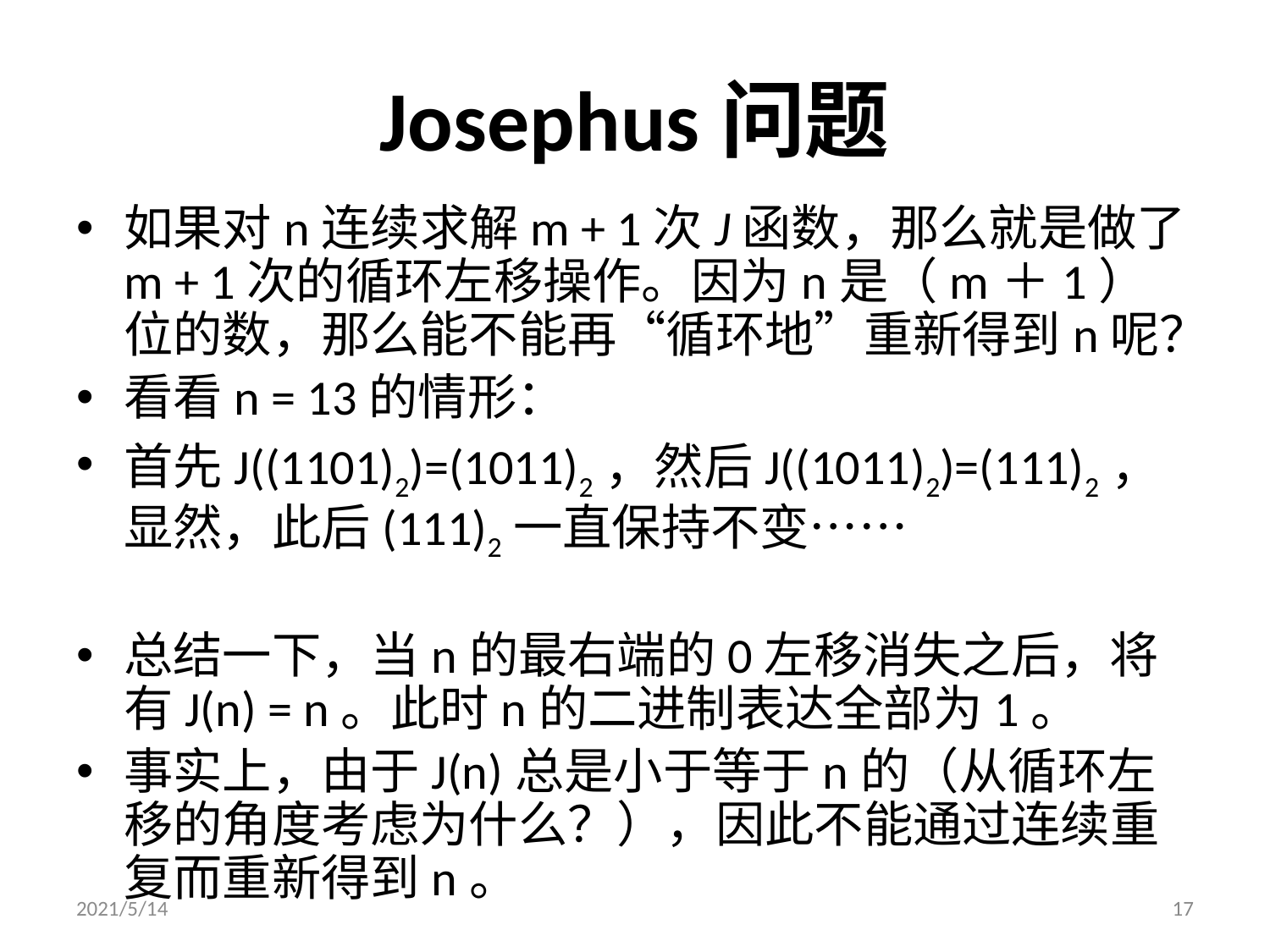

# Josephus问题
如果对n连续求解m + 1次J函数，那么就是做了m + 1次的循环左移操作。因为n是（m＋1）位的数，那么能不能再“循环地”重新得到n呢？
看看n = 13的情形：
首先J((1101)2)=(1011)2，然后J((1011)2)=(111)2，显然，此后(111)2一直保持不变……

总结一下，当n的最右端的0左移消失之后，将有J(n) = n。此时n的二进制表达全部为1。
事实上，由于J(n)总是小于等于n的（从循环左移的角度考虑为什么？），因此不能通过连续重复而重新得到n。

2021/5/14
17